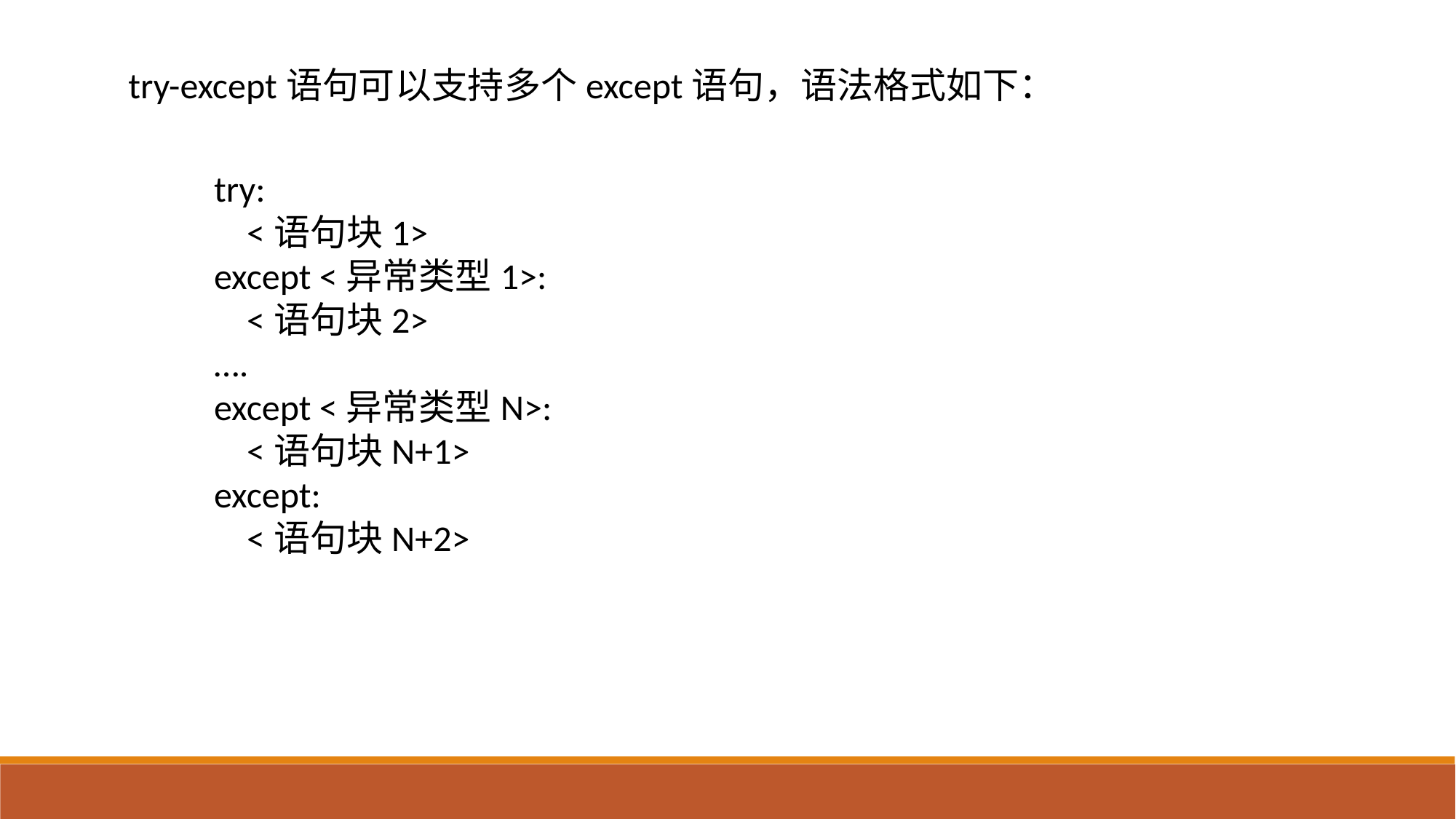

try-except语句可以支持多个except语句，语法格式如下：
try:
    <语句块1>
except <异常类型1>:
    <语句块2>
….
except <异常类型N>:
    <语句块N+1>
except:
    <语句块N+2>